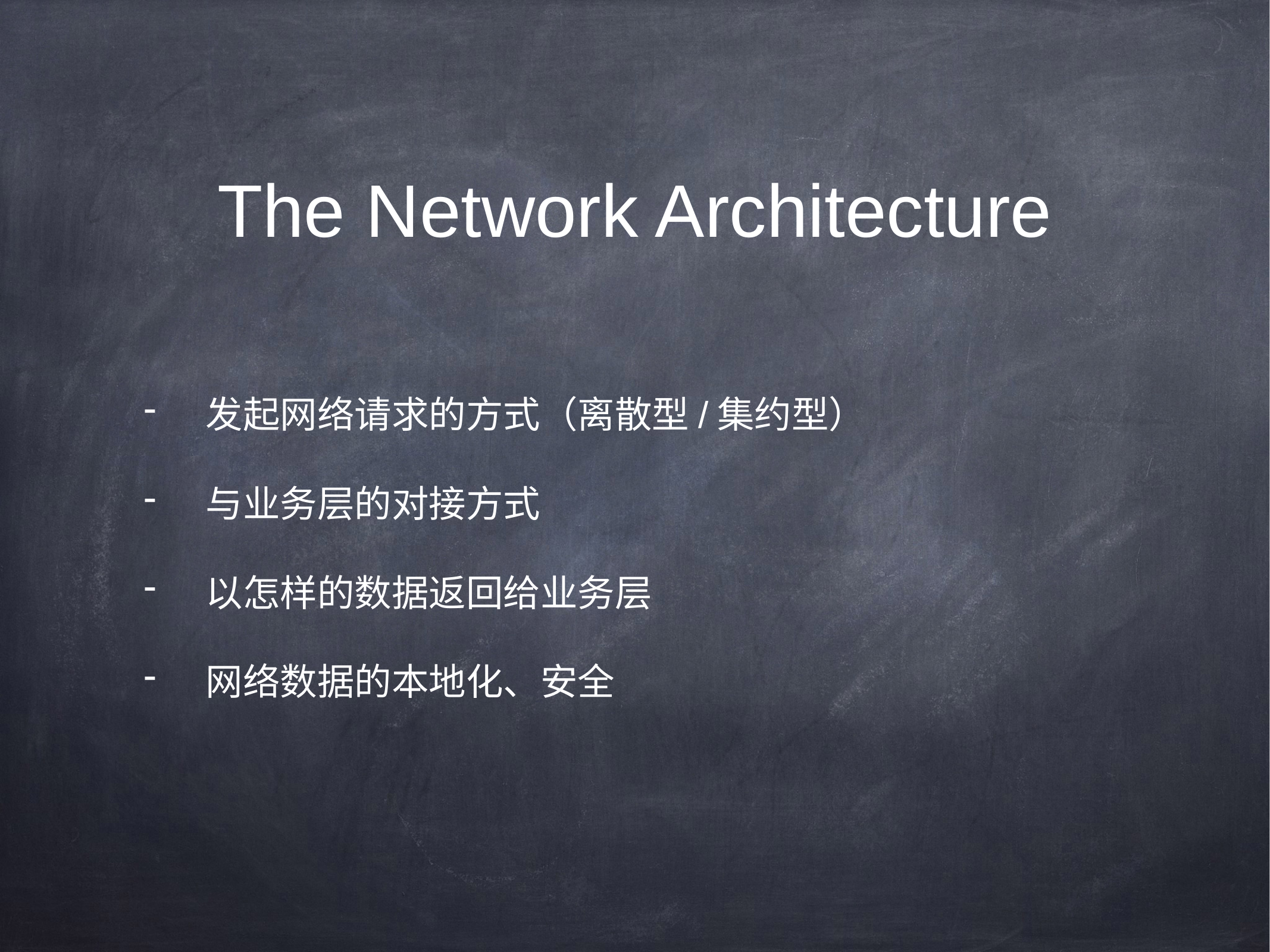

# The Network Architecture
发起网络请求的方式（离散型/集约型）

与业务层的对接方式

以怎样的数据返回给业务层

网络数据的本地化、安全